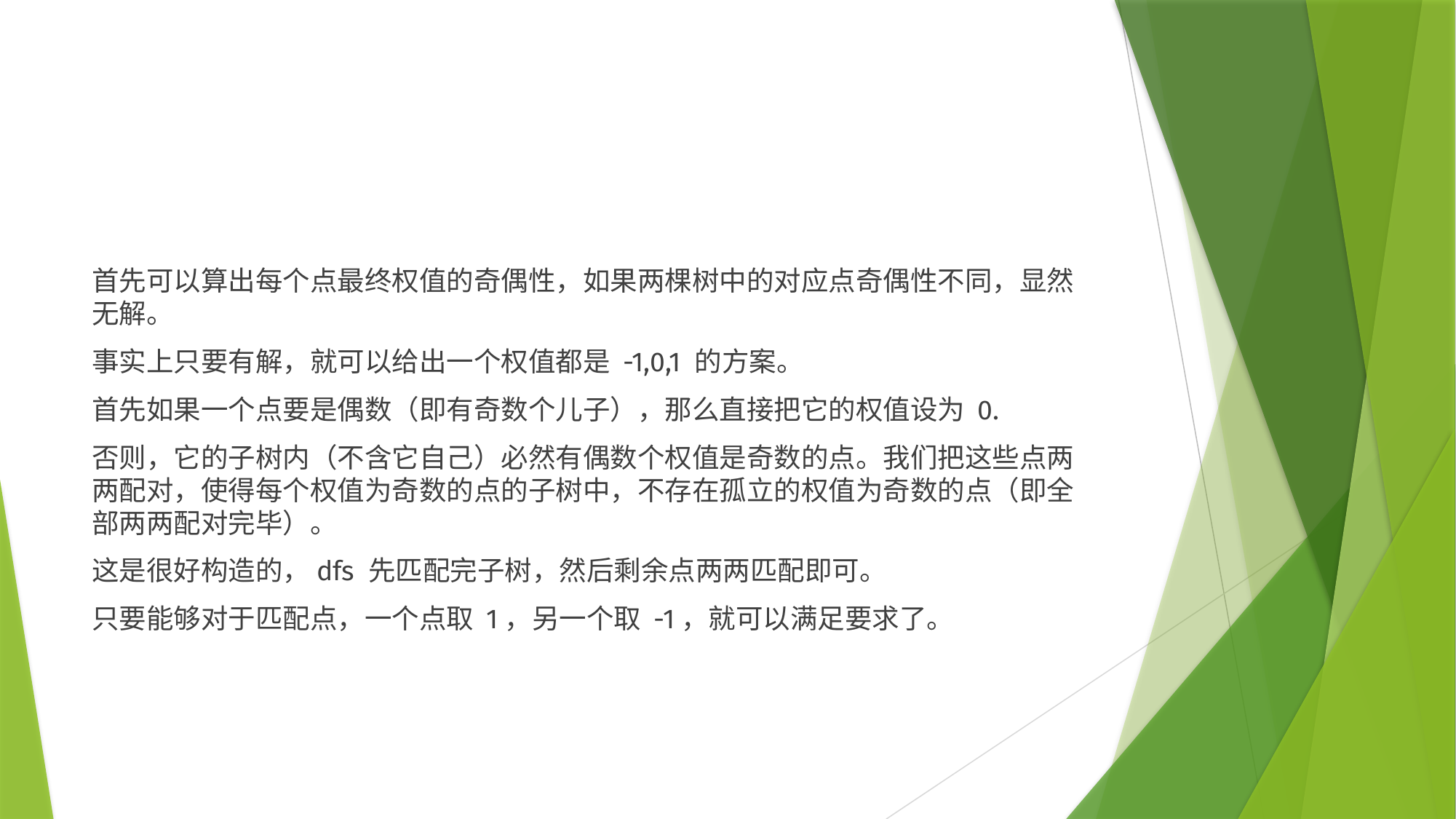

#
首先可以算出每个点最终权值的奇偶性，如果两棵树中的对应点奇偶性不同，显然无解。
事实上只要有解，就可以给出一个权值都是 -1,0,1 的方案。
首先如果一个点要是偶数（即有奇数个儿子），那么直接把它的权值设为 0.
否则，它的子树内（不含它自己）必然有偶数个权值是奇数的点。我们把这些点两两配对，使得每个权值为奇数的点的子树中，不存在孤立的权值为奇数的点（即全部两两配对完毕）。
这是很好构造的，dfs 先匹配完子树，然后剩余点两两匹配即可。
只要能够对于匹配点，一个点取 1，另一个取 -1，就可以满足要求了。